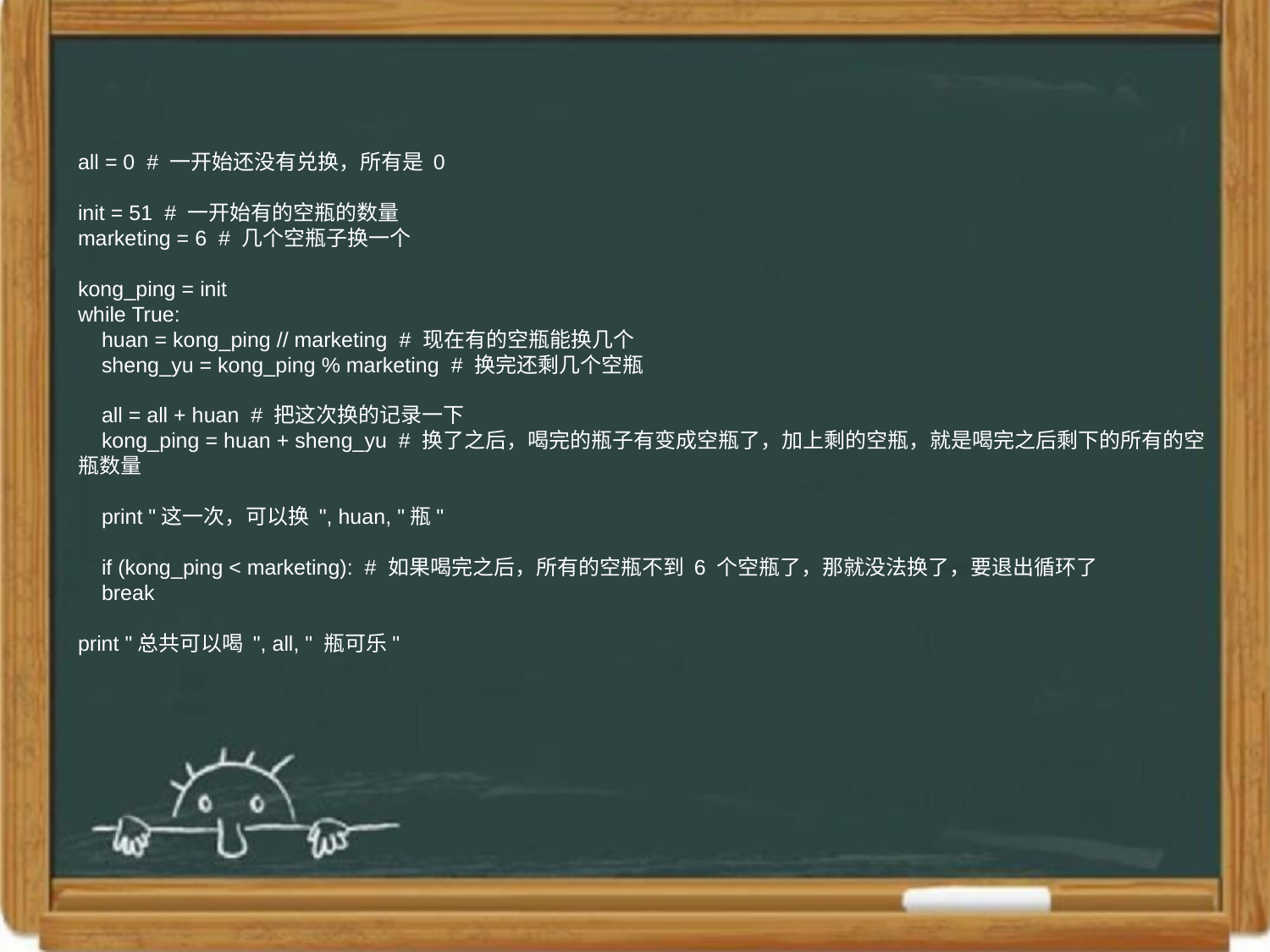

all = 0  # 一开始还没有兑换，所有是 0

init = 51  # 一开始有的空瓶的数量
marketing = 6  # 几个空瓶子换一个

kong_ping = init
while True:
    huan = kong_ping // marketing  # 现在有的空瓶能换几个
    sheng_yu = kong_ping % marketing  # 换完还剩几个空瓶

    all = all + huan  # 把这次换的记录一下
    kong_ping = huan + sheng_yu  # 换了之后，喝完的瓶子有变成空瓶了，加上剩的空瓶，就是喝完之后剩下的所有的空瓶数量

    print "这一次，可以换 ", huan, "瓶"

    if (kong_ping < marketing):  # 如果喝完之后，所有的空瓶不到 6 个空瓶了，那就没法换了，要退出循环了
    break

print "总共可以喝 ", all, " 瓶可乐"